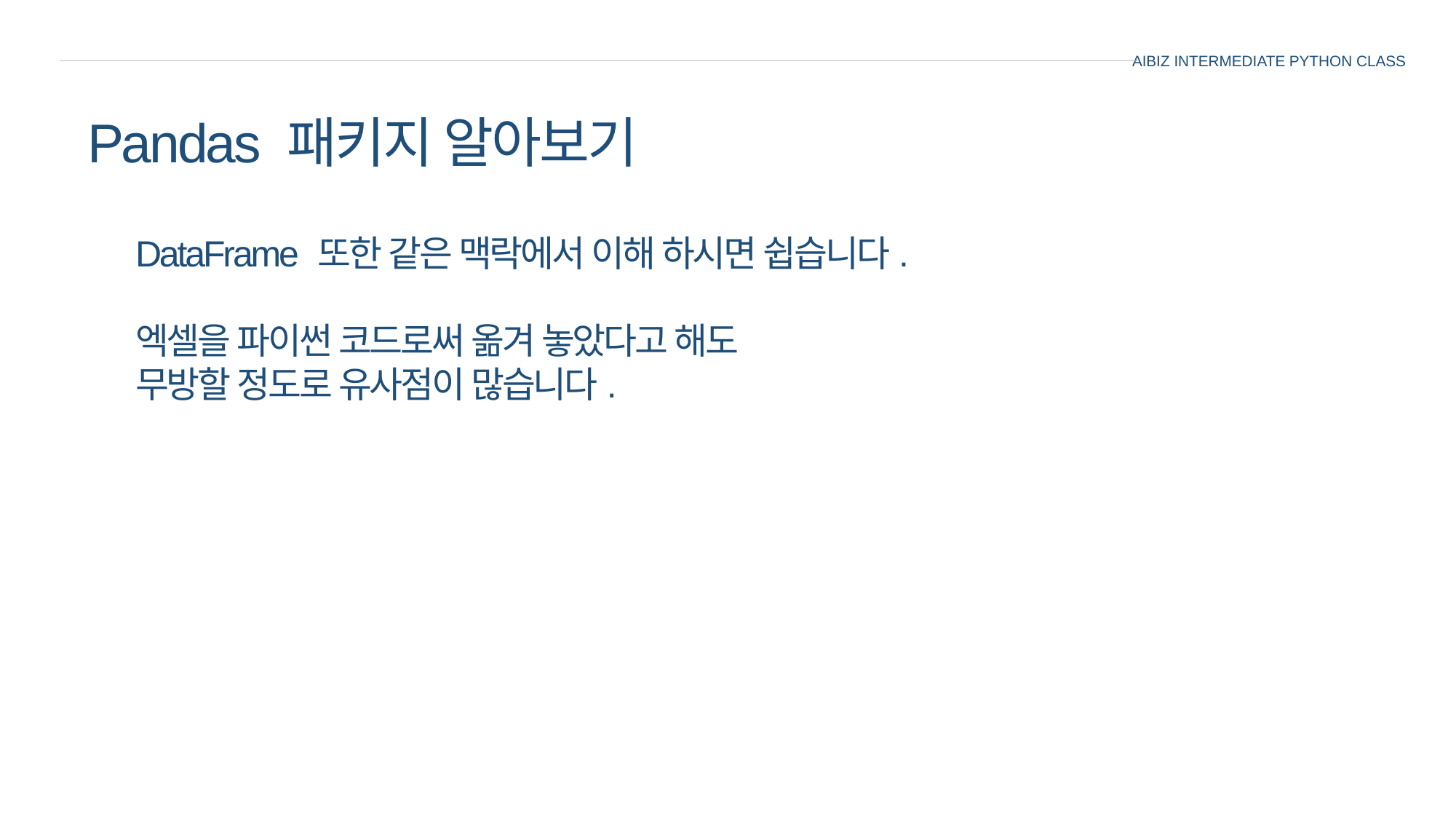

AIBIZ INTERMEDIATE PYTHON CLASS
Pandas 패키지 알아보기
DataFrame 또한 같은 맥락에서 이해 하시면 쉽습니다.

엑셀을 파이썬 코드로써 옮겨 놓았다고 해도
무방할 정도로 유사점이 많습니다.